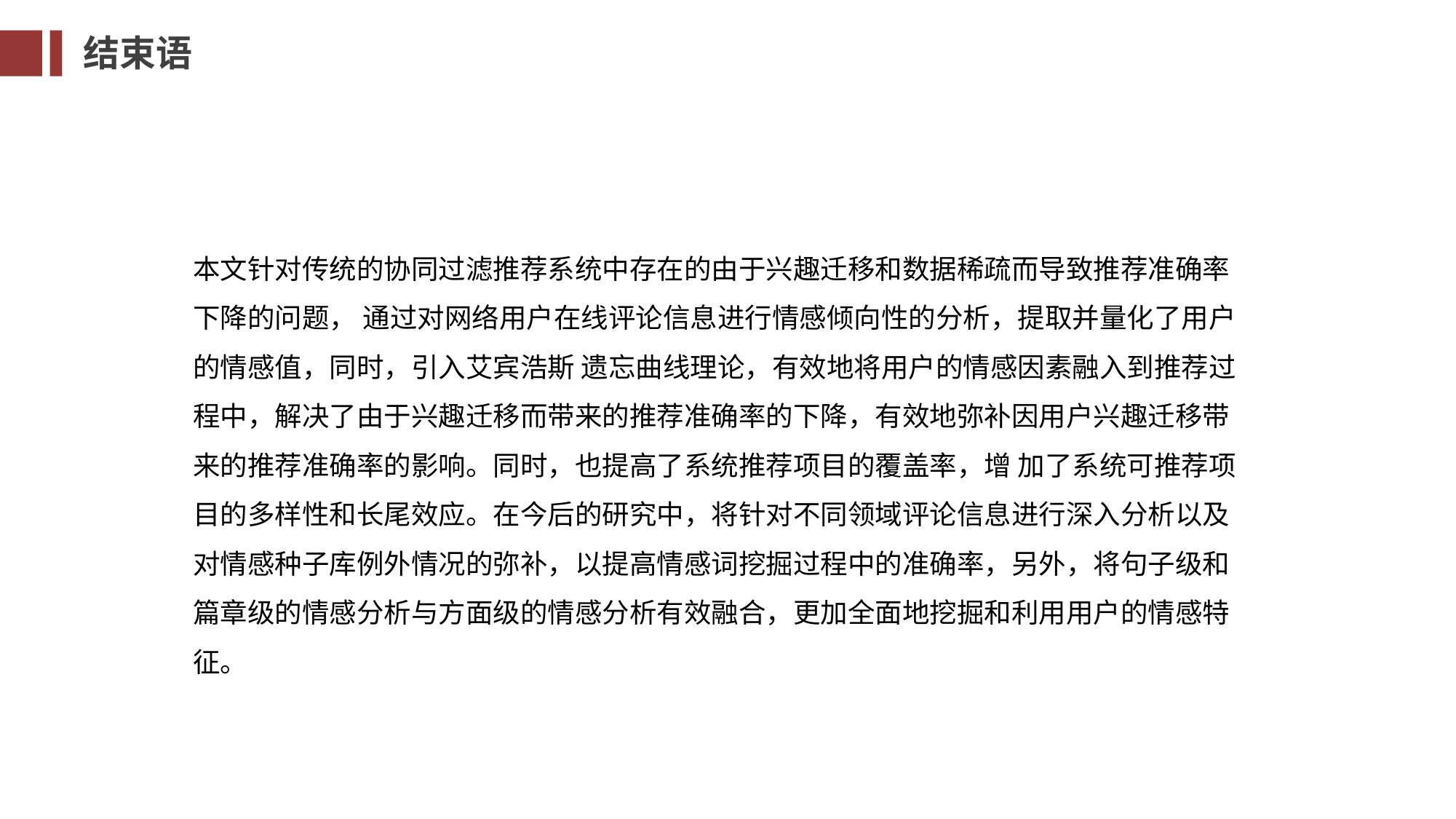

结束语

本文针对传统的协同过滤推荐系统中存在的由于兴趣迁移和数据稀疏而导致推荐准确率下降的问题， 通过对网络用户在线评论信息进行情感倾向性的分析，提取并量化了用户的情感值，同时，引入艾宾浩斯 遗忘曲线理论，有效地将用户的情感因素融入到推荐过程中，解决了由于兴趣迁移而带来的推荐准确率的下降，有效地弥补因用户兴趣迁移带来的推荐准确率的影响。同时，也提高了系统推荐项目的覆盖率，增 加了系统可推荐项目的多样性和长尾效应。在今后的研究中，将针对不同领域评论信息进行深入分析以及 对情感种子库例外情况的弥补，以提高情感词挖掘过程中的准确率，另外，将句子级和篇章级的情感分析与方面级的情感分析有效融合，更加全面地挖掘和利用用户的情感特征。